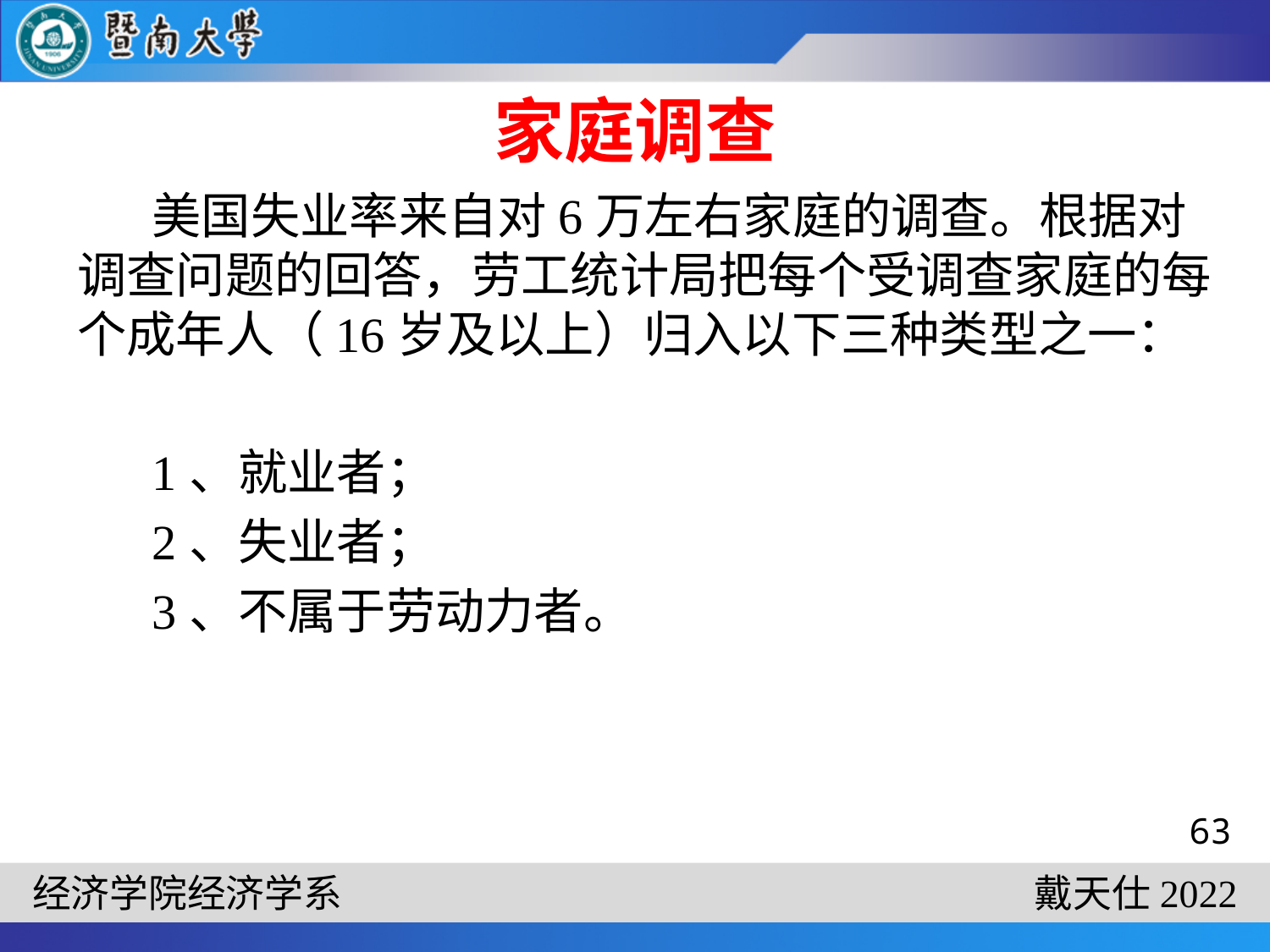

# 家庭调查
美国失业率来自对6万左右家庭的调查。根据对调查问题的回答，劳工统计局把每个受调查家庭的每个成年人（16岁及以上）归入以下三种类型之一：

1、就业者；
2、失业者；
3、不属于劳动力者。

63